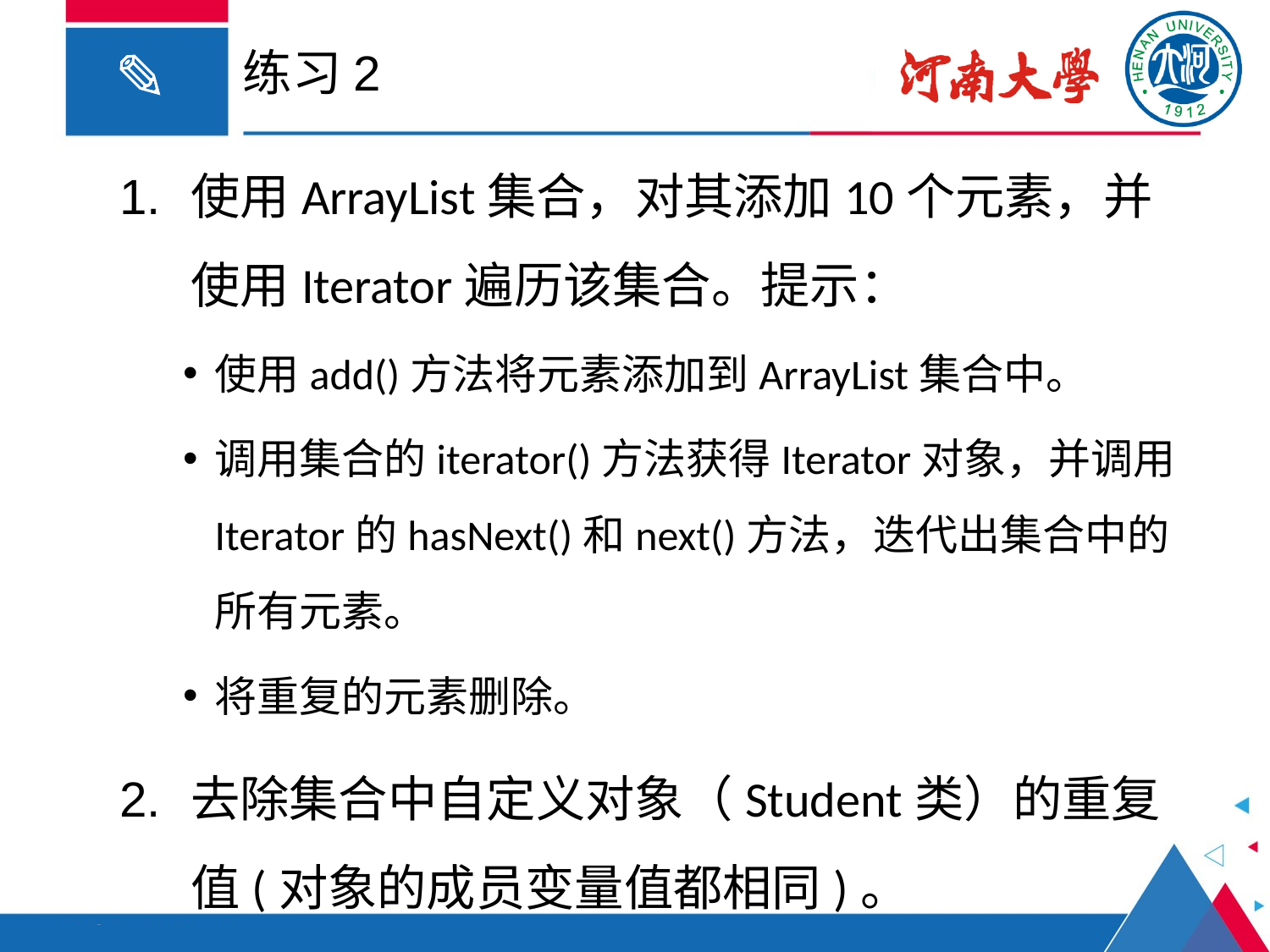

# 练习2
使用ArrayList集合，对其添加10个元素，并使用Iterator遍历该集合。提示：
使用add()方法将元素添加到ArrayList集合中。
调用集合的iterator()方法获得Iterator对象，并调用Iterator的hasNext()和next()方法，迭代出集合中的所有元素。
将重复的元素删除。
去除集合中自定义对象（Student类）的重复值(对象的成员变量值都相同)。